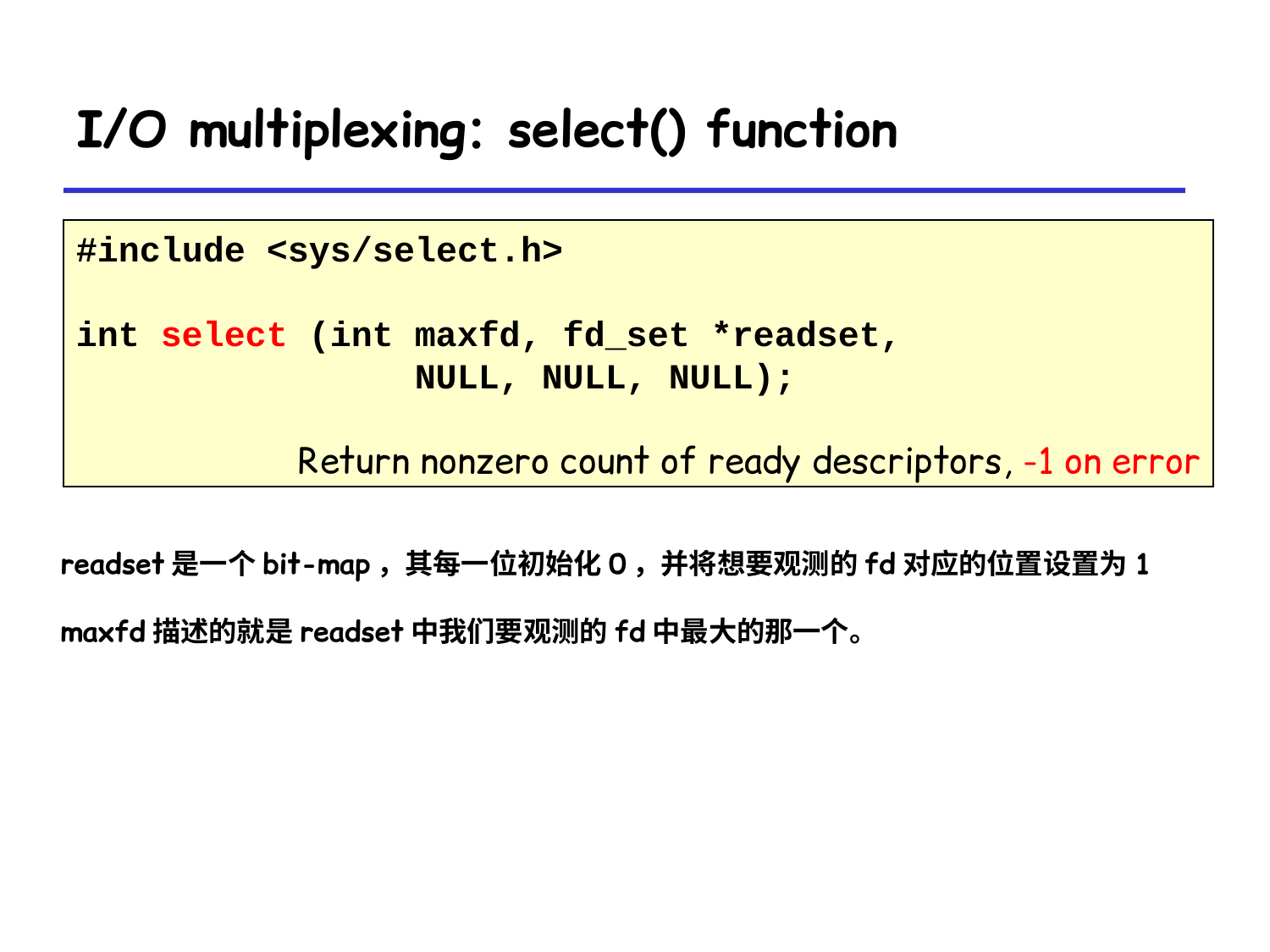

# I/O multiplexing: select() function
#include <sys/select.h>

int select (int maxfd, fd_set *readset,
                NULL, NULL, NULL);

Return nonzero count of ready descriptors, -1 on error
readset是一个bit-map，其每一位初始化0，并将想要观测的fd对应的位置设置为1

maxfd描述的就是readset中我们要观测的fd中最大的那一个。
38